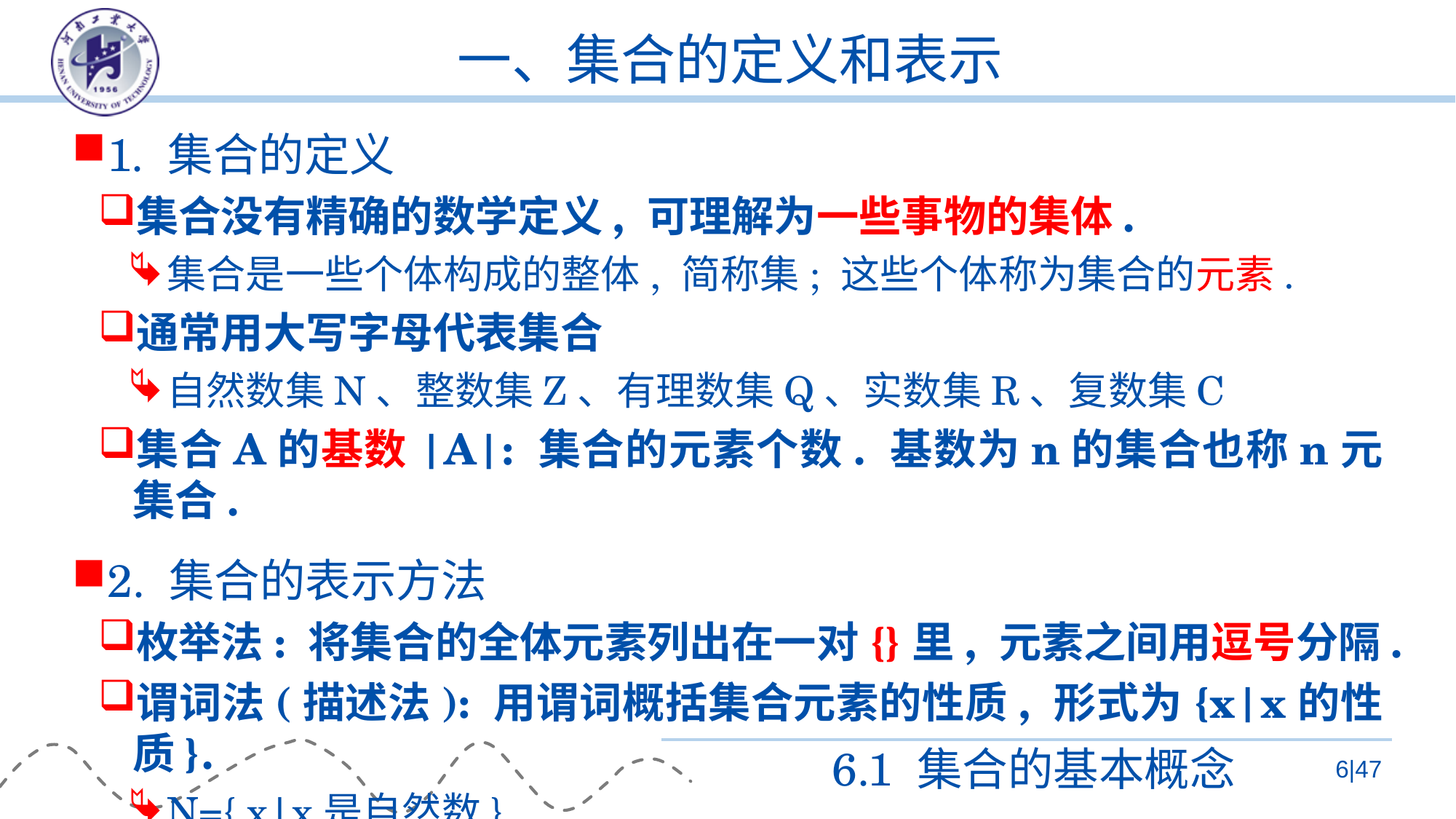

# 一、集合的定义和表示
1. 集合的定义
集合没有精确的数学定义, 可理解为一些事物的集体.
集合是一些个体构成的整体, 简称集; 这些个体称为集合的元素.
通常用大写字母代表集合
自然数集N、整数集Z、有理数集Q、实数集R、复数集C
集合A的基数|A|: 集合的元素个数. 基数为n的集合也称n元集合.
2. 集合的表示方法
枚举法: 将集合的全体元素列出在一对{}里, 元素之间用逗号分隔.
谓词法(描述法): 用谓词概括集合元素的性质, 形式为{x|x的性质}.
N={ x|x是自然数}
6.1 集合的基本概念
6|47